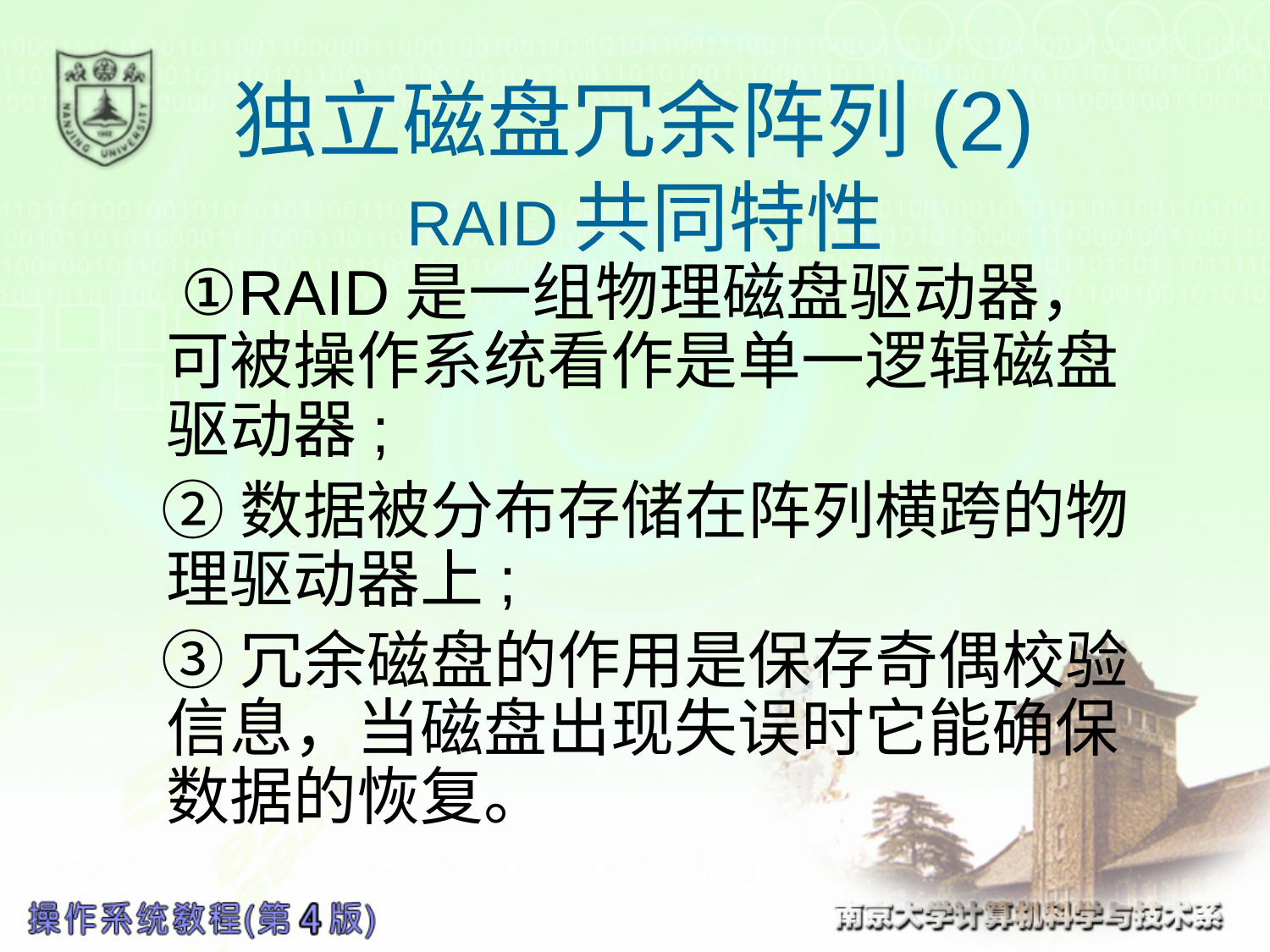

# 独立磁盘冗余阵列(2) RAID共同特性
    ①RAID是一组物理磁盘驱动器，可被操作系统看作是单一逻辑磁盘驱动器;
   ②数据被分布存储在阵列横跨的物理驱动器上;
   ③冗余磁盘的作用是保存奇偶校验信息，当磁盘出现失误时它能确保数据的恢复。